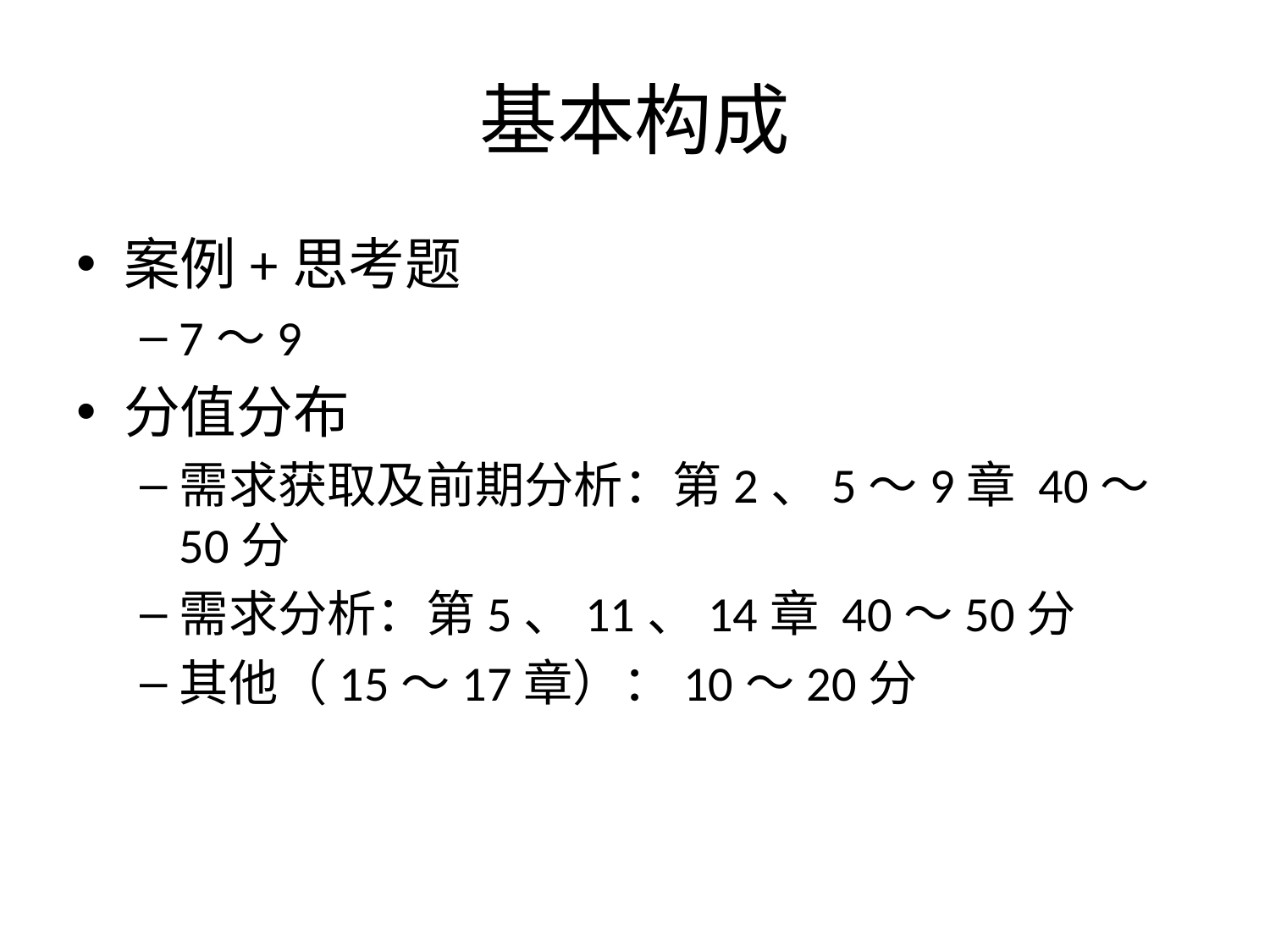

# 基本构成
案例+思考题
7～9
分值分布
需求获取及前期分析：第2、5～9章 40～50分
需求分析：第5、11、14章 40～50分
其他（15～17章）：10～20分